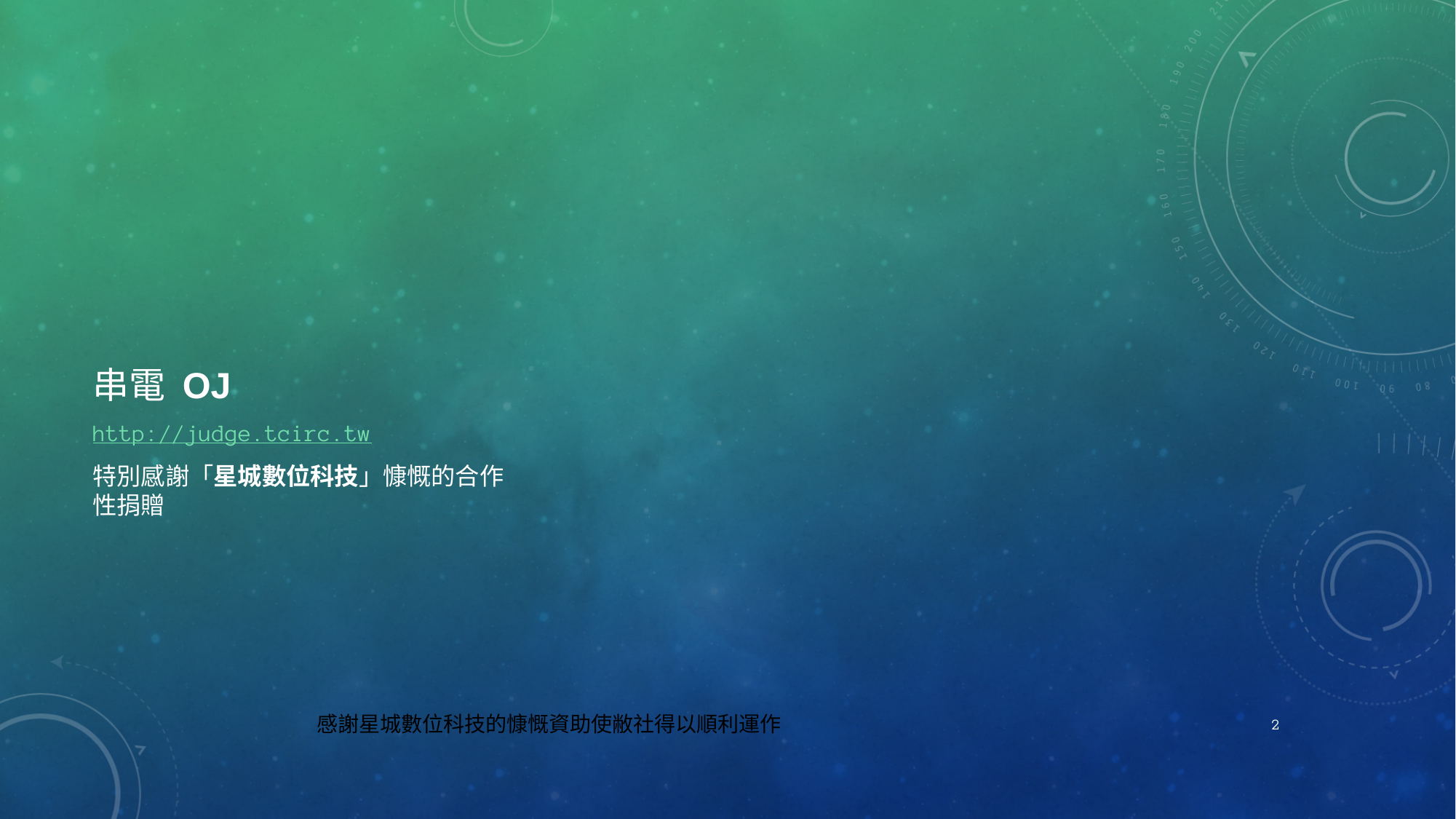

# 串電 OJ
http://judge.tcirc.tw
特別感謝「星城數位科技」慷慨的合作性捐贈
感謝星城數位科技的慷慨資助使敝社得以順利運作
2